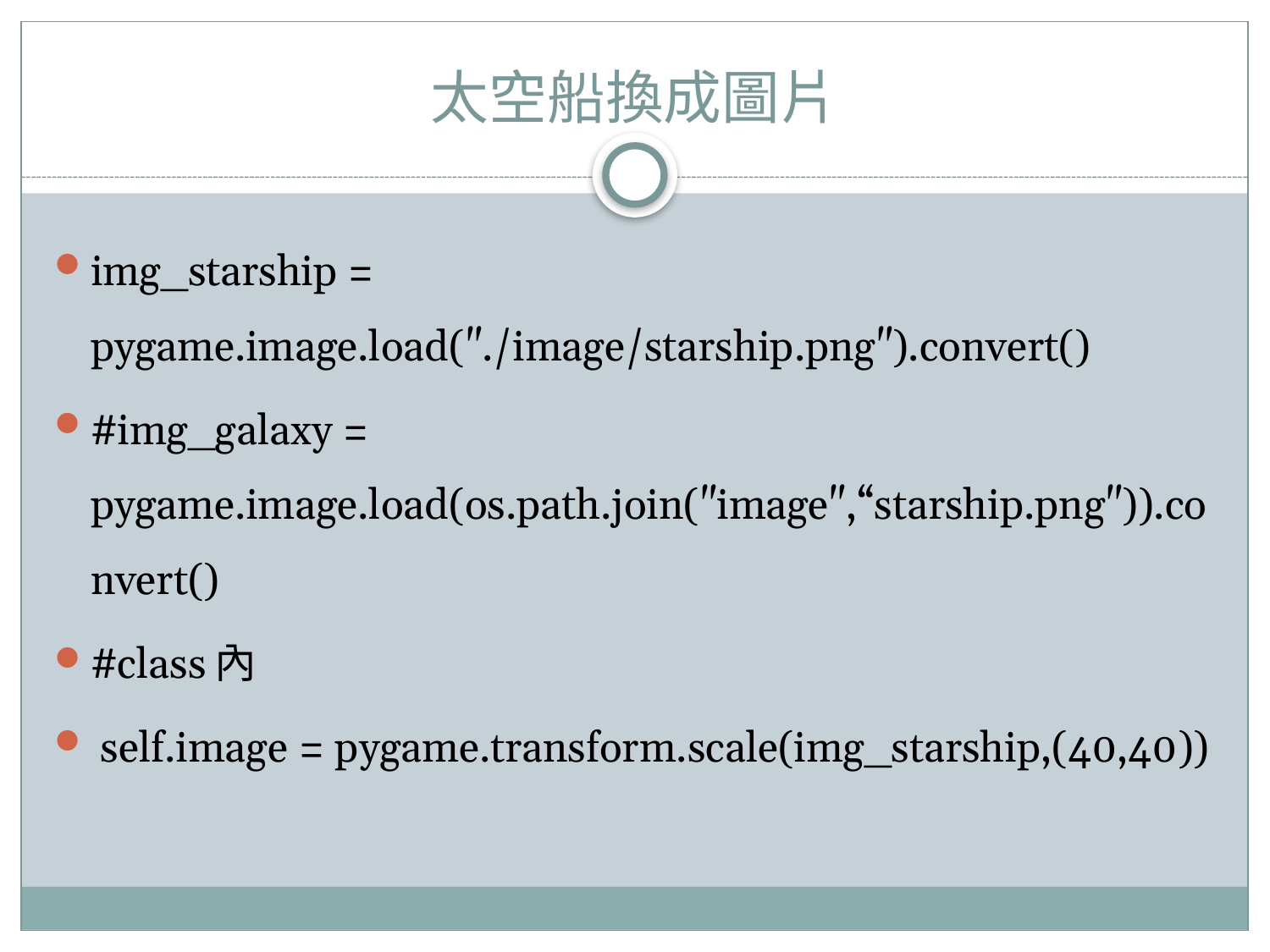

# 太空船換成圖片
img_starship = pygame.image.load("./image/starship.png").convert()
#img_galaxy = pygame.image.load(os.path.join("image",“starship.png")).convert()
#class內
 self.image = pygame.transform.scale(img_starship,(40,40))